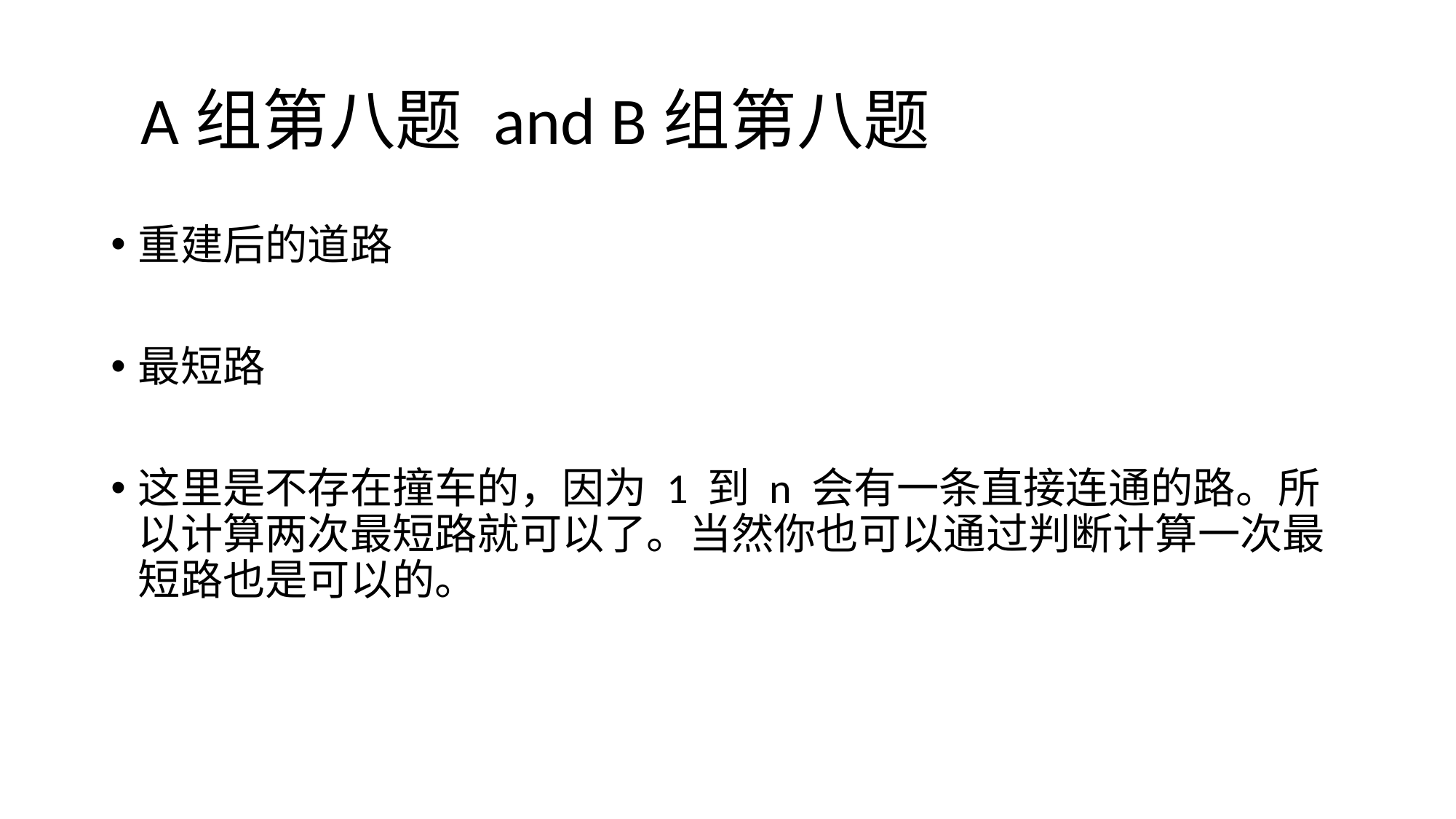

# A组第八题 and B组第八题
重建后的道路

最短路

这里是不存在撞车的，因为 1 到 n 会有一条直接连通的路。所以计算两次最短路就可以了。当然你也可以通过判断计算一次最短路也是可以的。